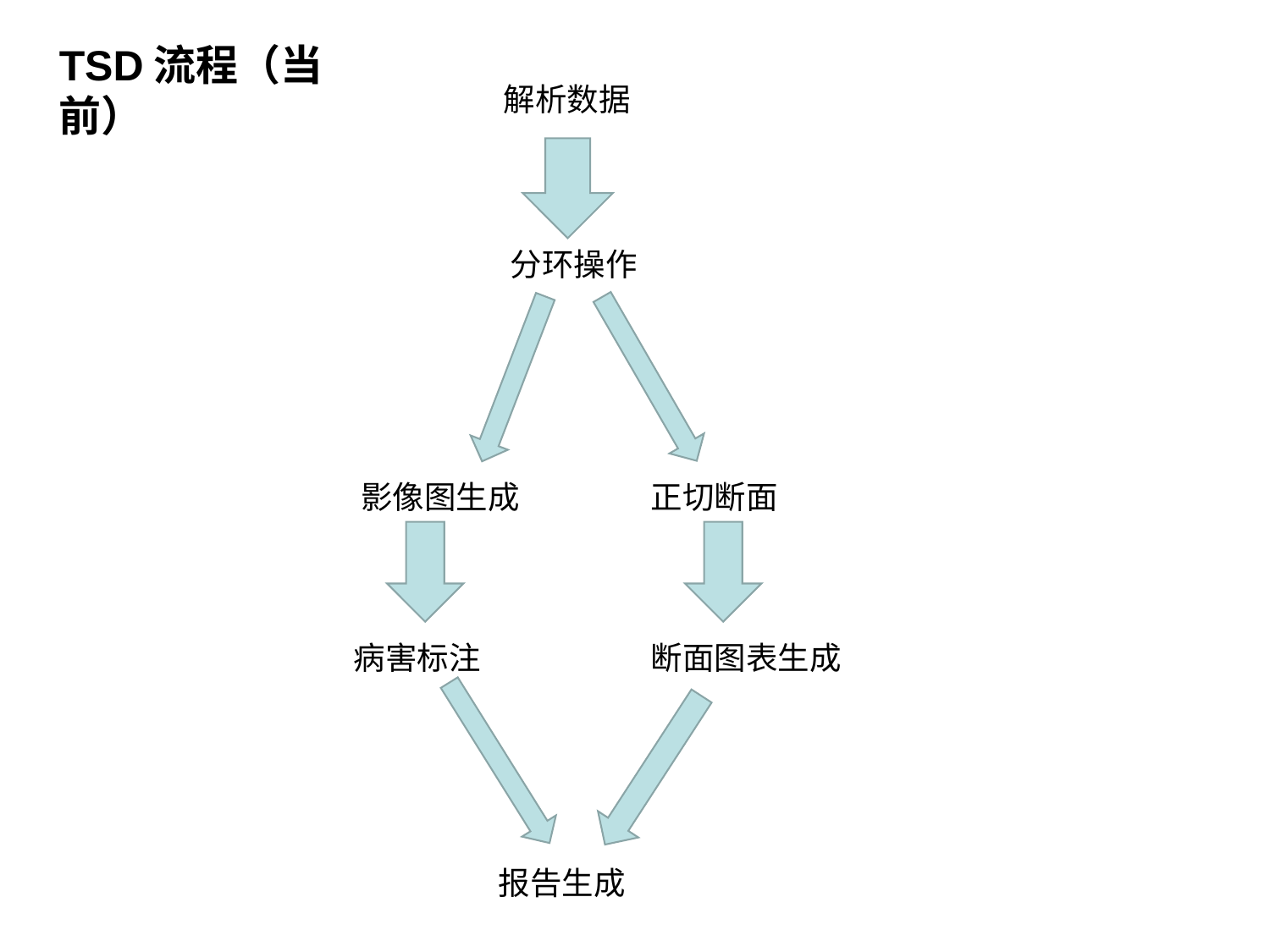

TSD流程（当前）
解析数据

分环操作

影像图生成
正切断面

病害标注
断面图表生成

报告生成